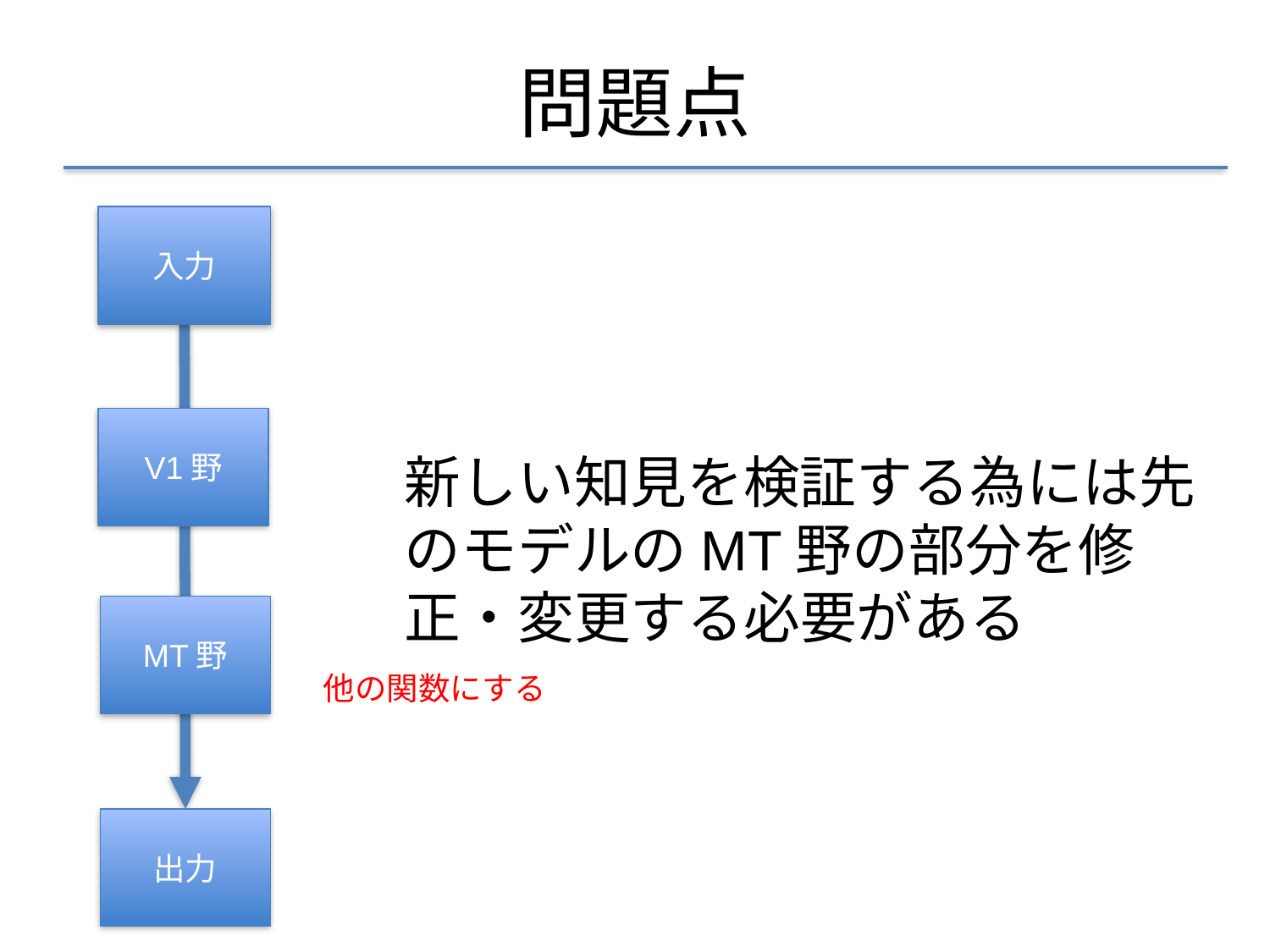

# 問題点
入力
V1野
新しい知見を検証する為には先のモデルのMT野の部分を修正・変更する必要がある
MT野
他の関数にする
出力